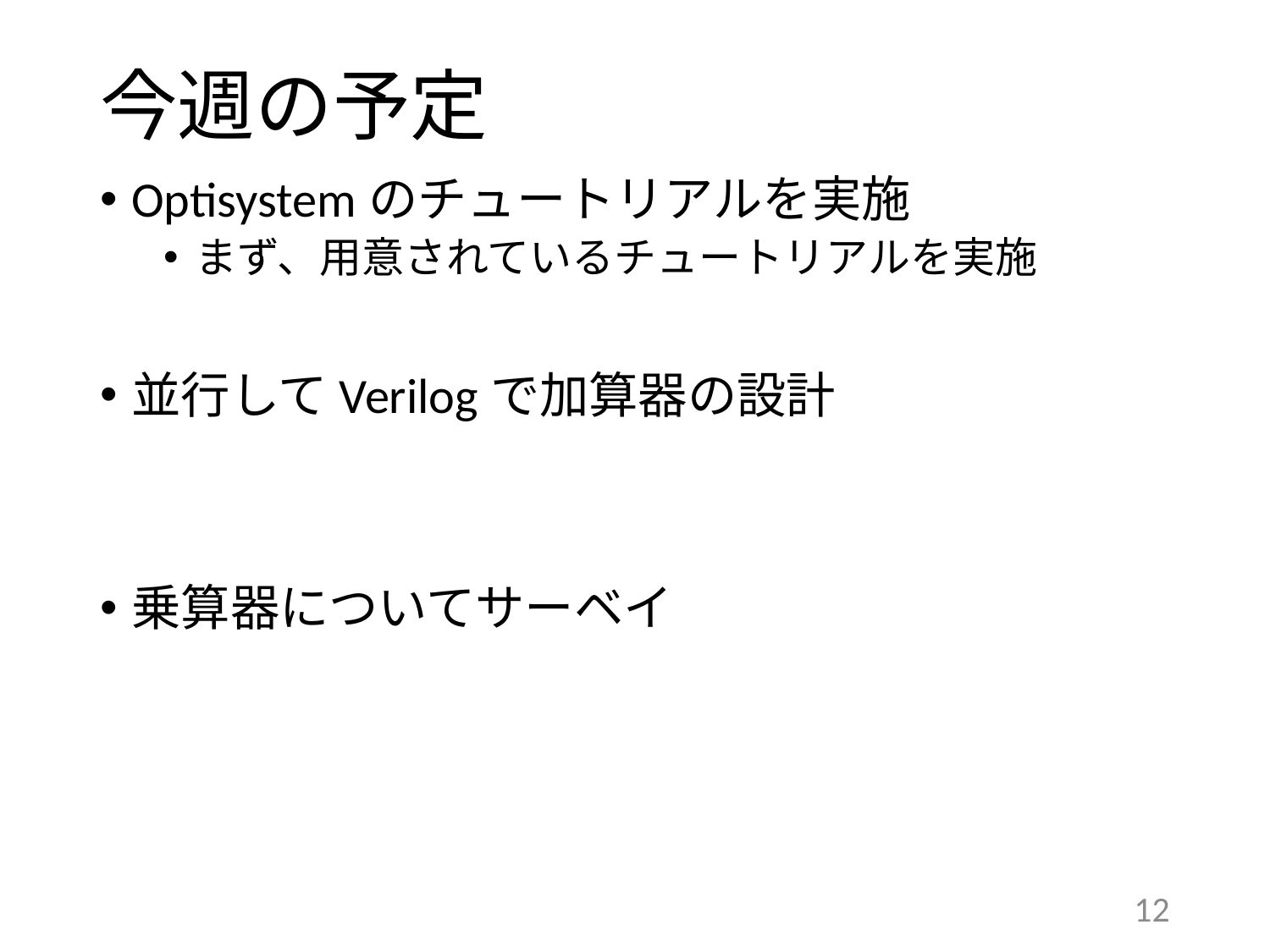

# 今週の予定
Optisystemのチュートリアルを実施
まず、用意されているチュートリアルを実施

並行してVerilogで加算器の設計

乗算器についてサーベイ
12